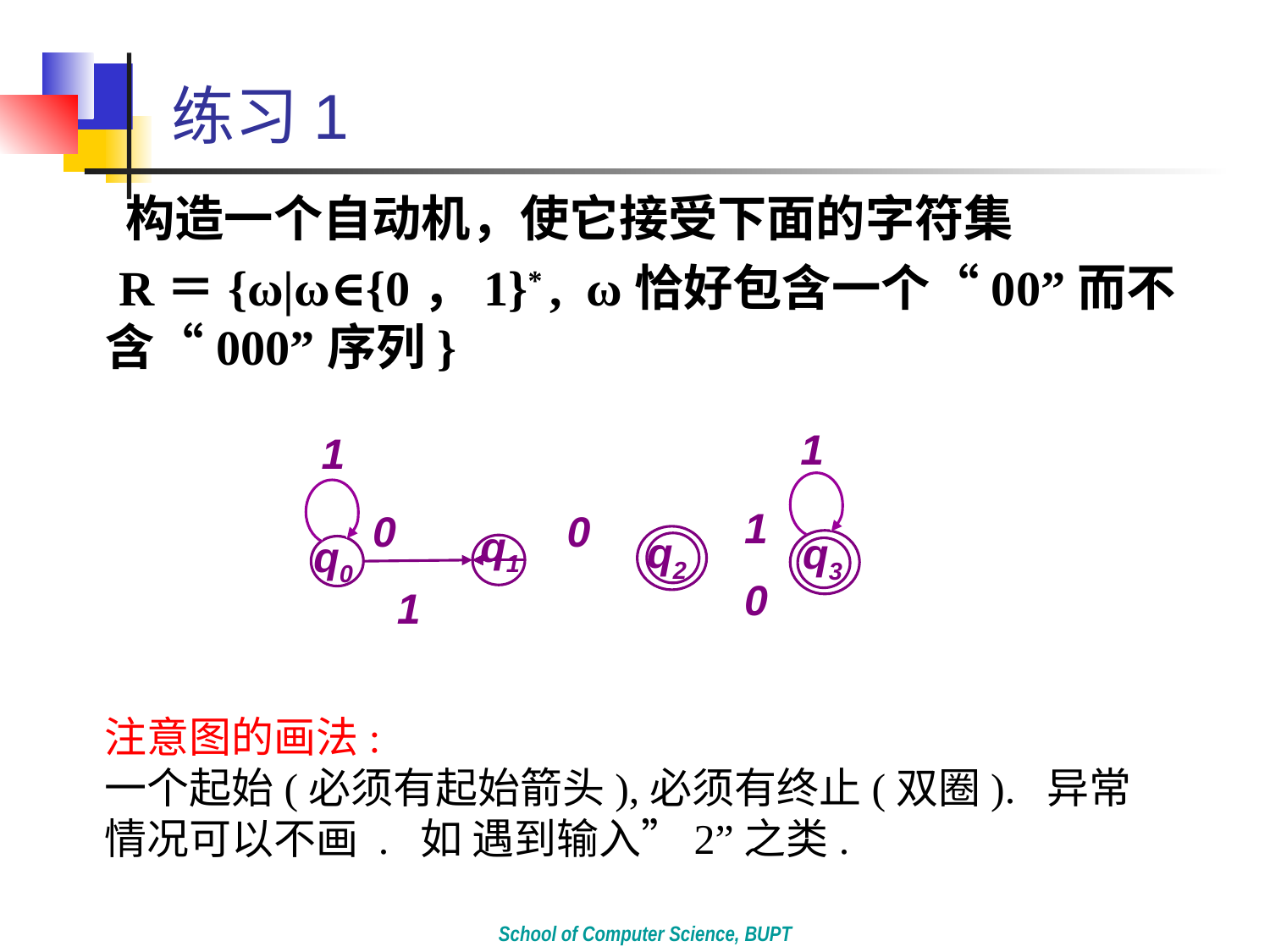

# 练习1
     构造一个自动机，使它接受下面的字符集
     R＝{ω|ω∈{0，1}* ,  ω恰好包含一个“00”而不含“000”序列}
1
1

1
0
0
q1
q2
q3
q0

0
1
注意图的画法:
一个起始(必须有起始箭头),必须有终止(双圈).  异常情况可以不画 .  如 遇到输入”2”之类.

School of Computer Science, BUPT
14